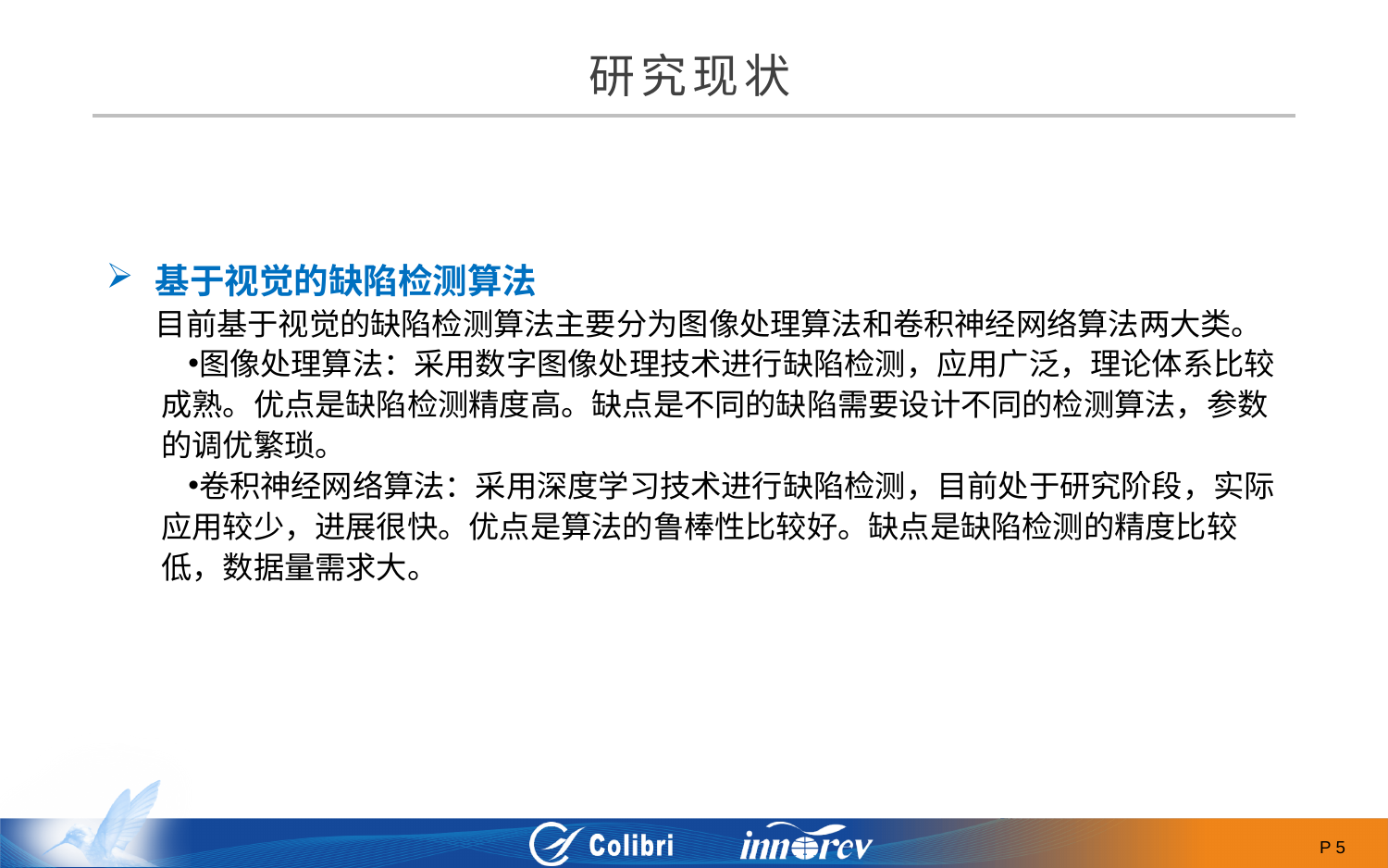

研究现状
 基于视觉的缺陷检测算法
      目前基于视觉的缺陷检测算法主要分为图像处理算法和卷积神经网络算法两大类。
图像处理算法：采用数字图像处理技术进行缺陷检测，应用广泛，理论体系比较成熟。优点是缺陷检测精度高。缺点是不同的缺陷需要设计不同的检测算法，参数的调优繁琐。
卷积神经网络算法：采用深度学习技术进行缺陷检测，目前处于研究阶段，实际应用较少，进展很快。优点是算法的鲁棒性比较好。缺点是缺陷检测的精度比较低，数据量需求大。